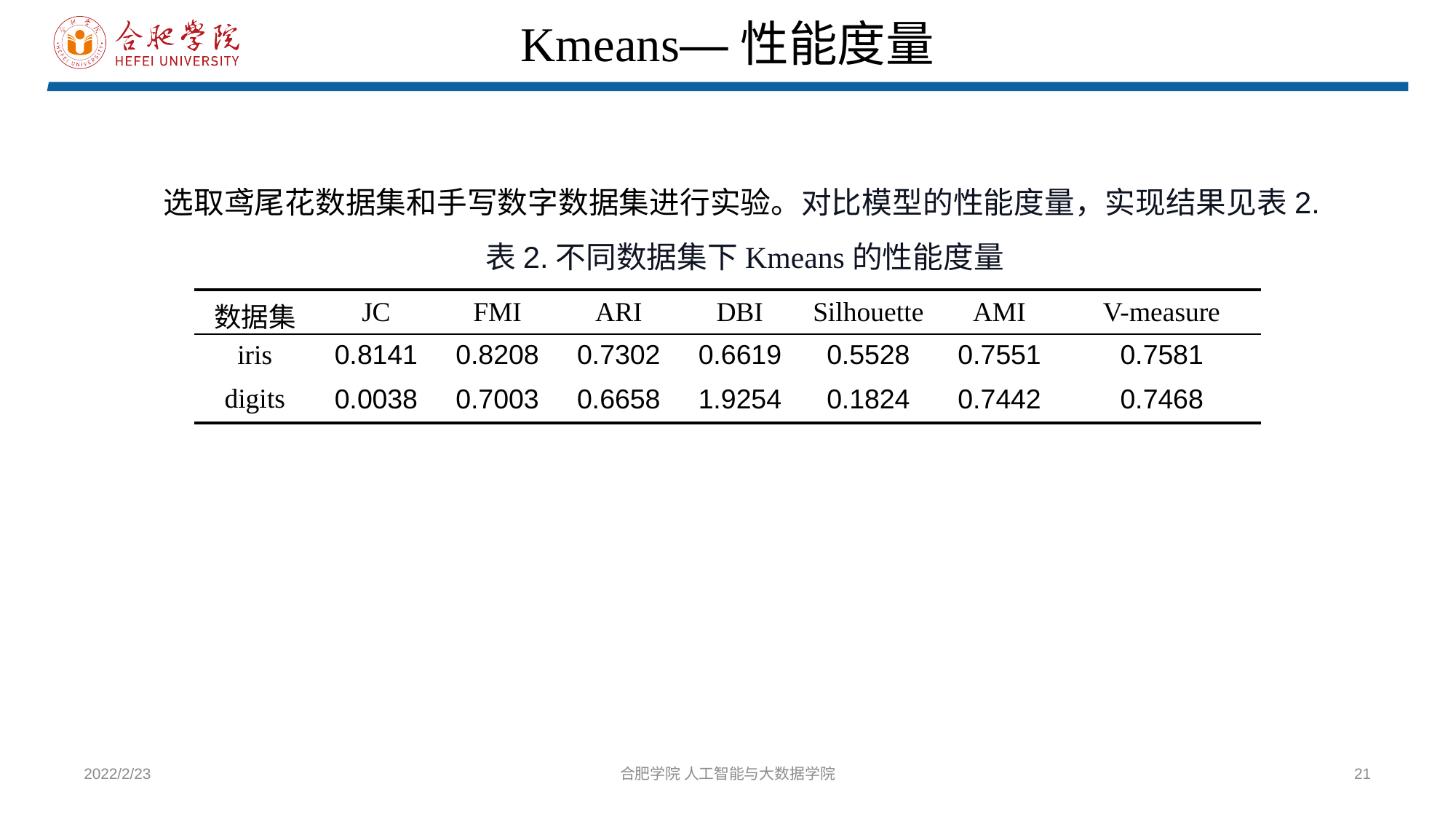

Kmeans—性能度量
选取鸢尾花数据集和手写数字数据集进行实验。对比模型的性能度量，实现结果见表2.
表2.不同数据集下Kmeans的性能度量

| 数据集 | JC | FMI | ARI | DBI | Silhouette | AMI | V-measure |
| --- | --- | --- | --- | --- | --- | --- | --- |
| iris | 0.8141 | 0.8208 | 0.7302 | 0.6619 | 0.5528 | 0.7551 | 0.7581 |
| digits | 0.0038 | 0.7003 | 0.6658 | 1.9254 | 0.1824 | 0.7442 | 0.7468 |
2022/2/23
合肥学院 人工智能与大数据学院
21